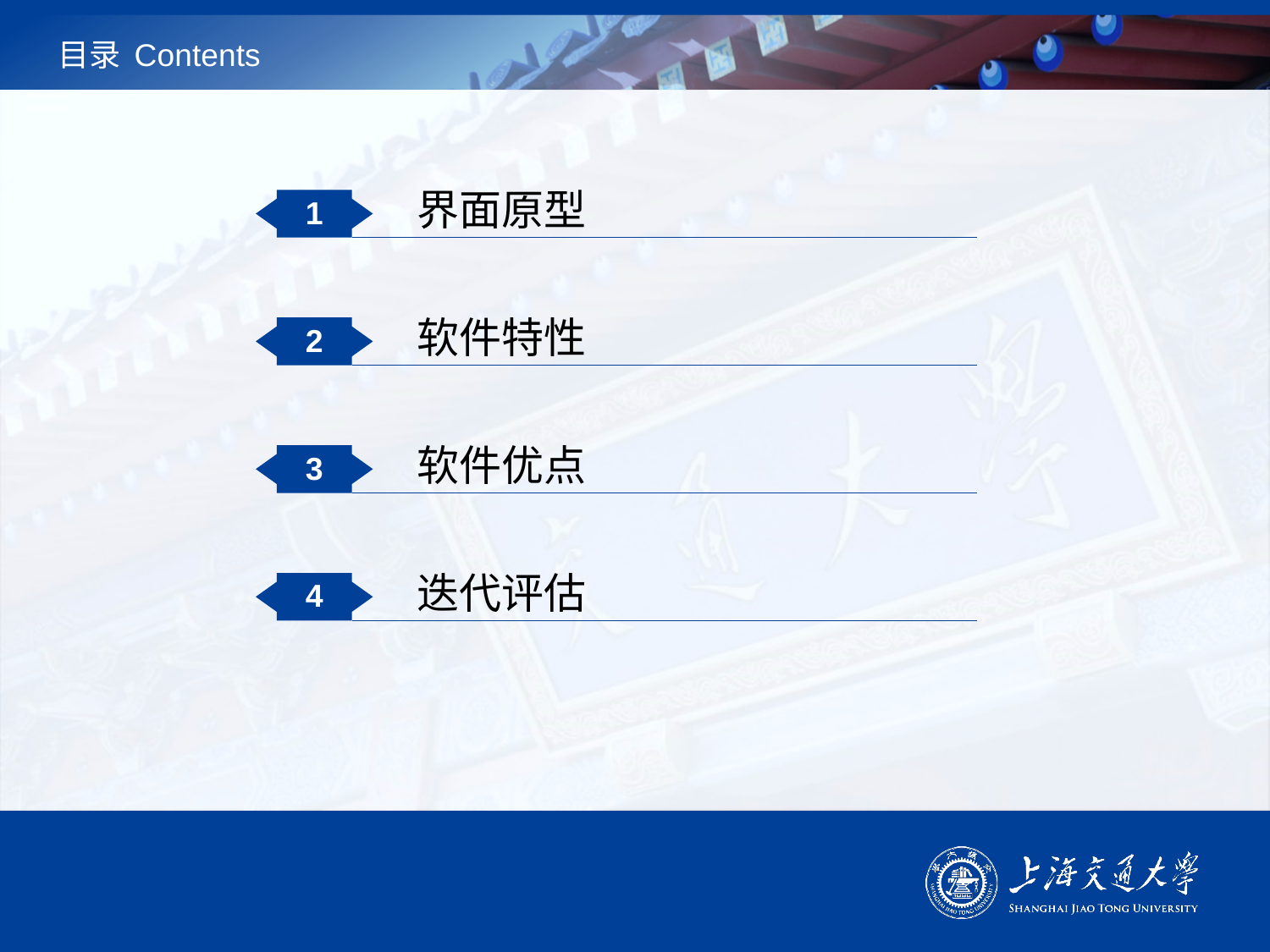

# 目录 Contents
界面原型
1

软件特性
2

软件优点
3

迭代评估
4